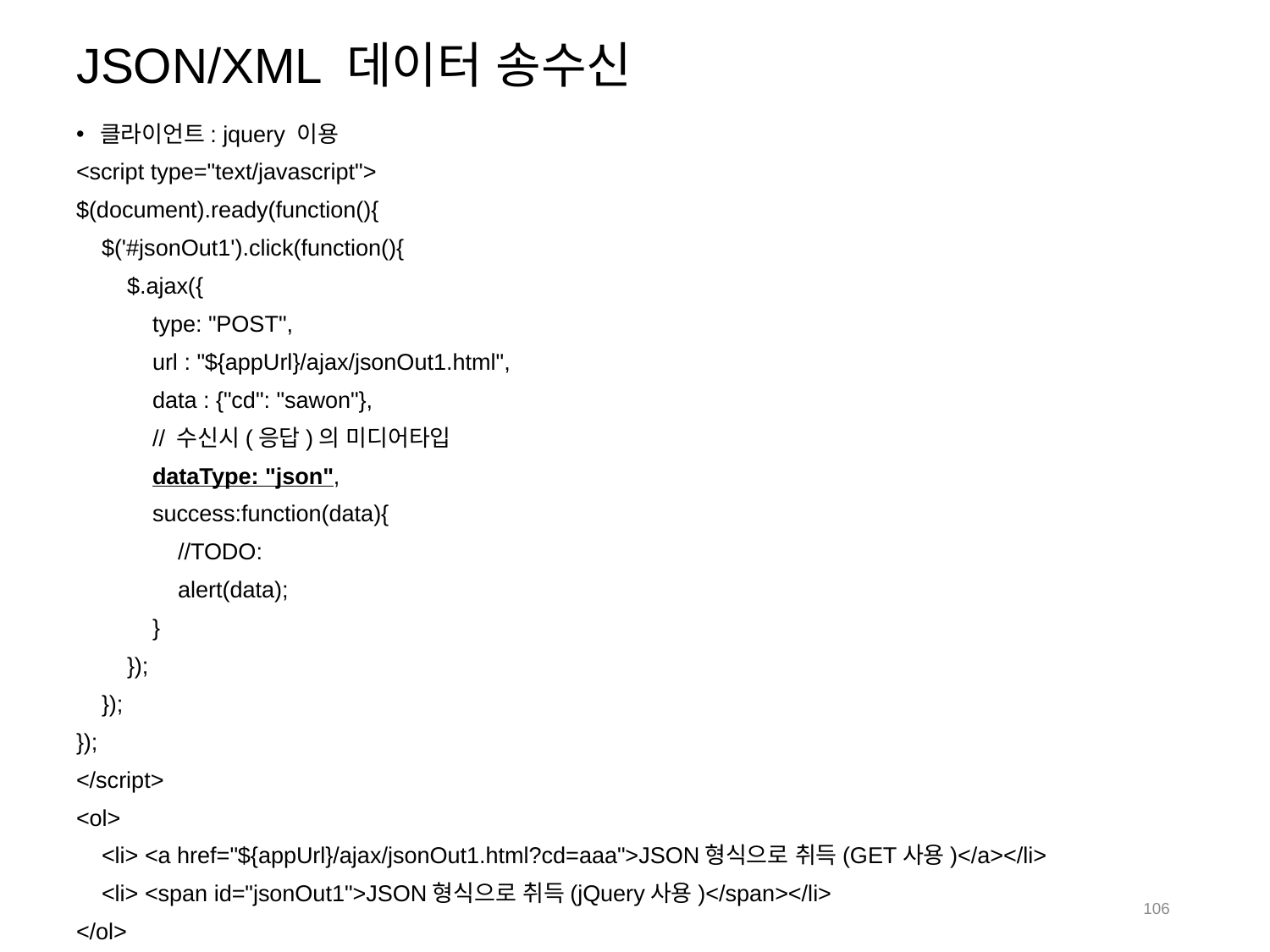

# JSON/XML 데이터 송수신
클라이언트: jquery 이용
<script type="text/javascript">
$(document).ready(function(){
    $('#jsonOut1').click(function(){
        $.ajax({
            type: "POST",
            url : "${appUrl}/ajax/jsonOut1.html",
            data : {"cd": "sawon"},
            // 수신시(응답)의 미디어타입
            dataType: "json",
            success:function(data){
                //TODO:
                alert(data);
            }
        });
    });
});
</script>
<ol>
    <li> <a href="${appUrl}/ajax/jsonOut1.html?cd=aaa">JSON형식으로 취득(GET사용)</a></li>
    <li> <span id="jsonOut1">JSON형식으로 취득(jQuery사용)</span></li>
</ol>

106